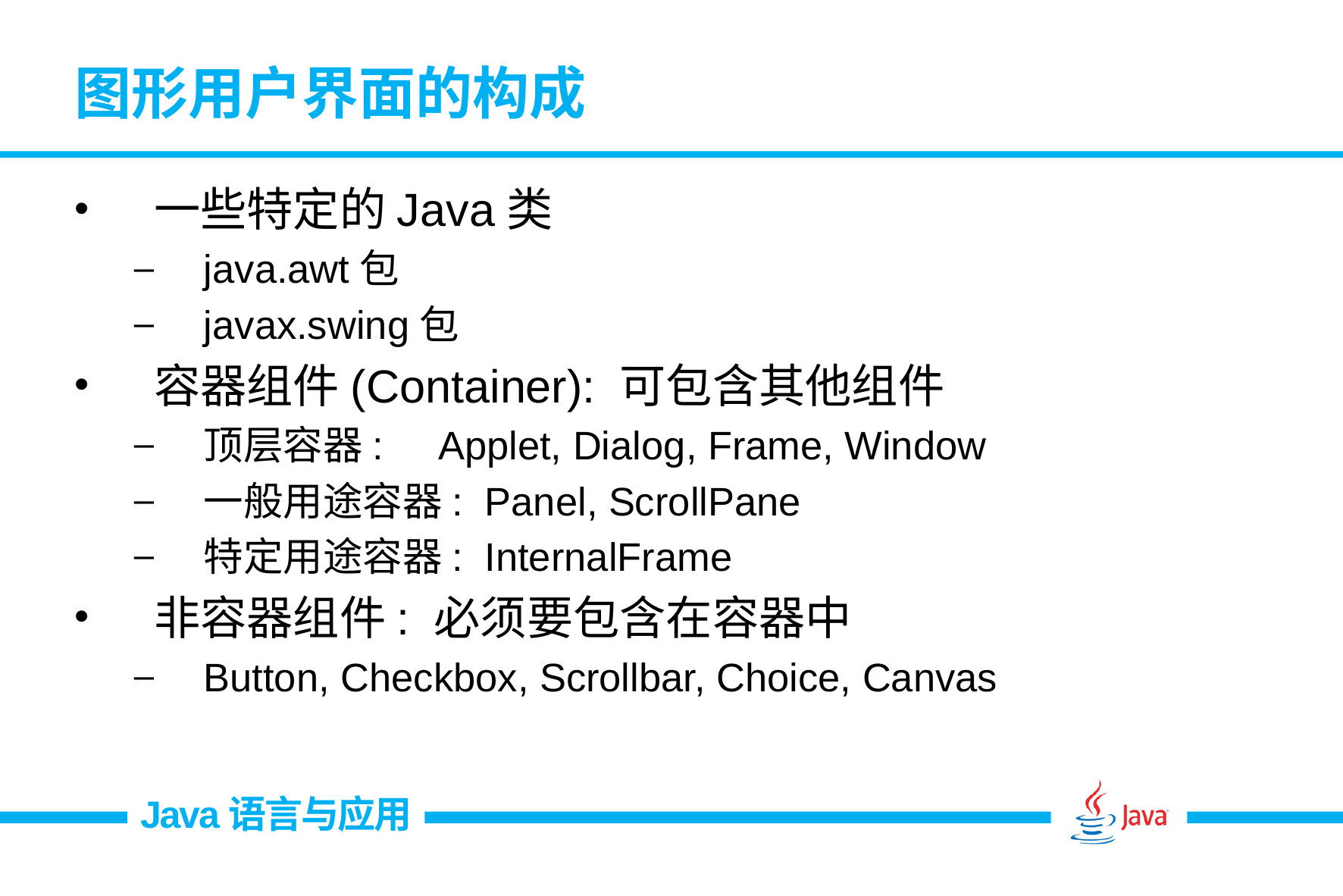

# 图形用户界面的构成
一些特定的Java类
java.awt包
javax.swing包
容器组件(Container): 可包含其他组件
顶层容器:     Applet, Dialog, Frame, Window
一般用途容器:  Panel, ScrollPane
特定用途容器:  InternalFrame
非容器组件: 必须要包含在容器中
Button, Checkbox, Scrollbar, Choice, Canvas